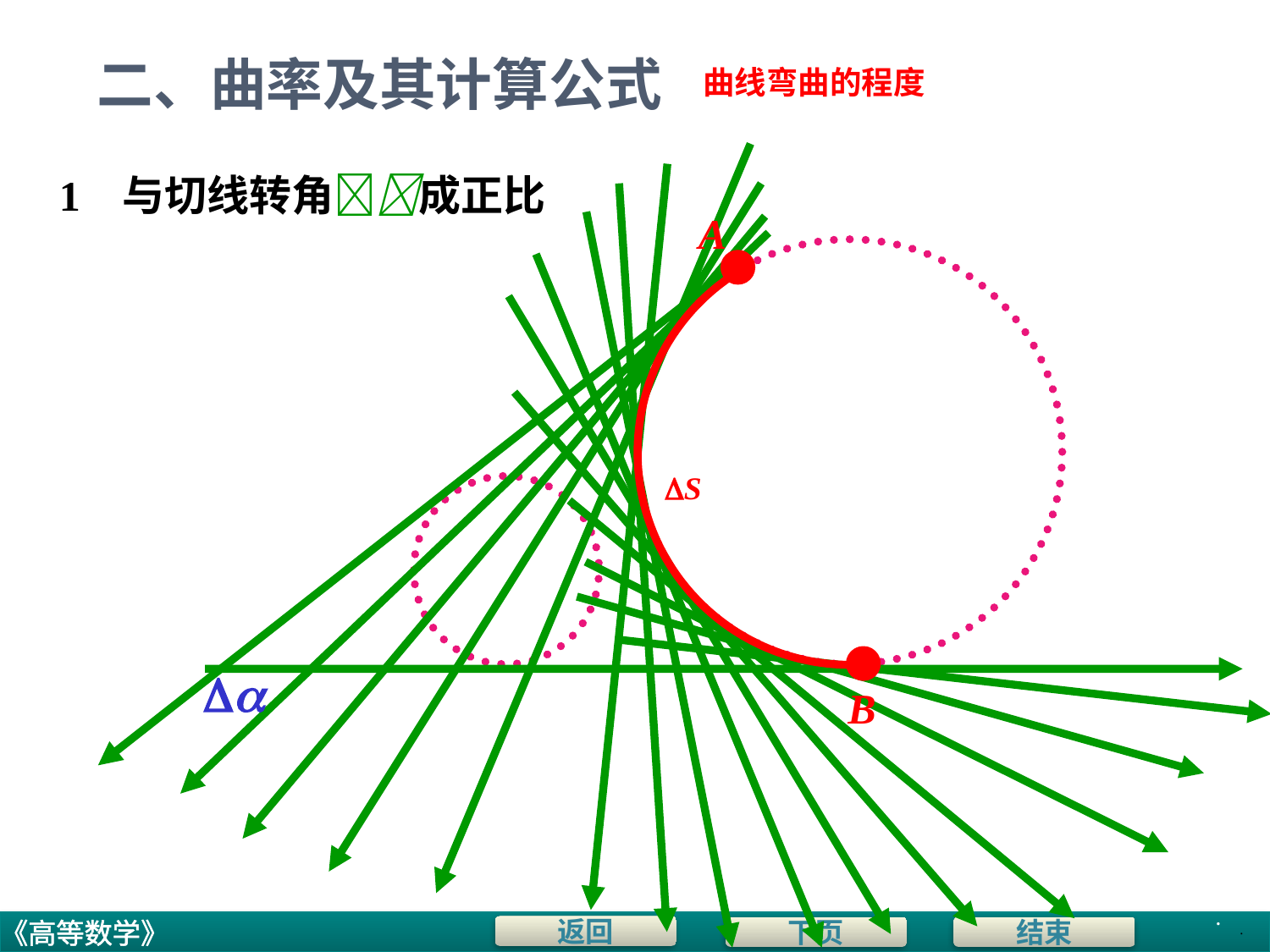

二、曲率及其计算公式
曲线弯曲的程度
1   与切线转角Δα成正比
A

ΔS

Δα

B
.
.
.